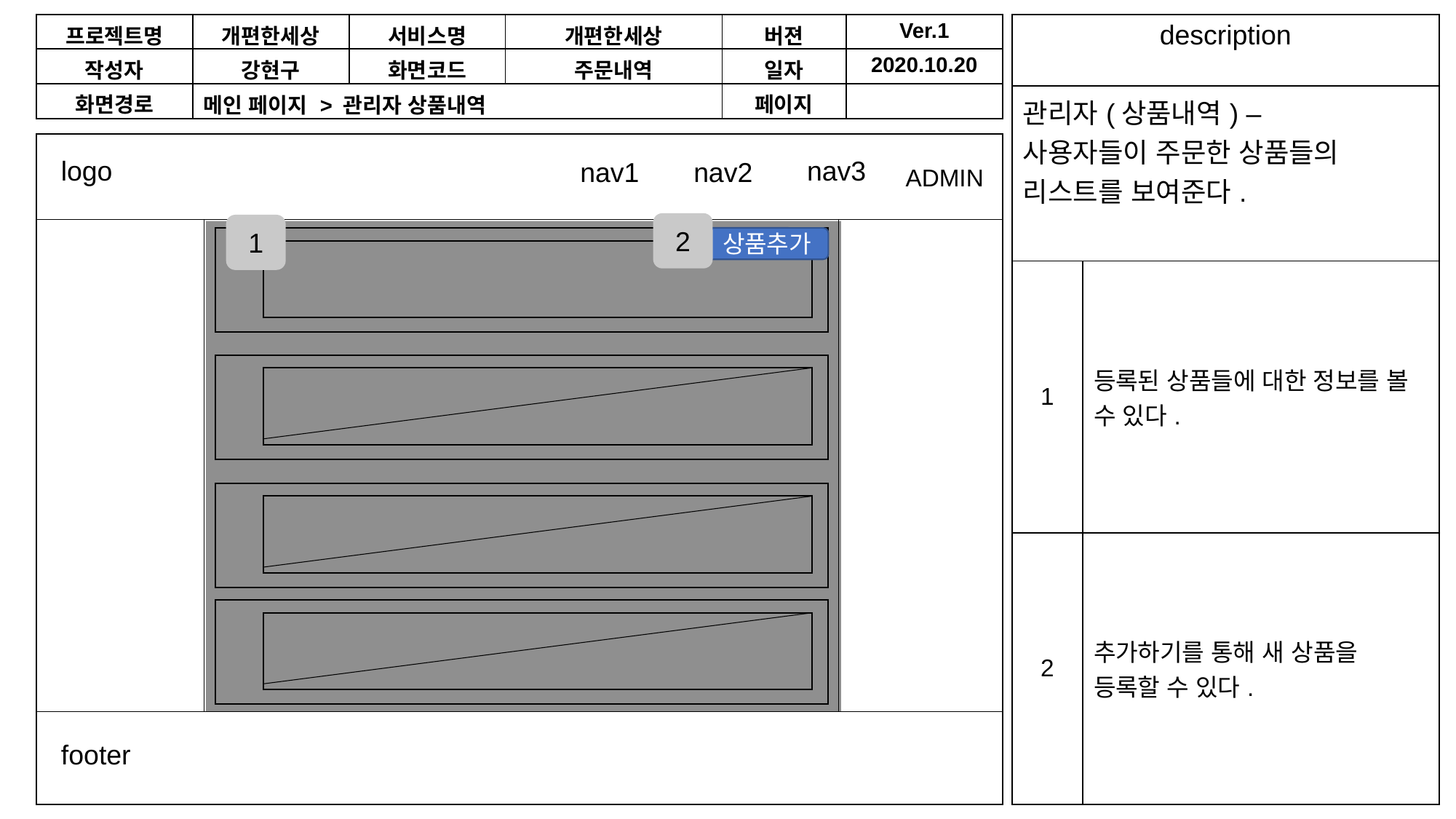

| 프로젝트명 | 개편한세상 | 서비스명 | 개편한세상 | 버젼 | Ver.1 |
| --- | --- | --- | --- | --- | --- |
| 작성자 | 강현구 | 화면코드 | 주문내역 | 일자 | 2020.10.20 |
| 화면경로 | 메인 페이지 > 관리자 상품내역 |  |  | 페이지 |  |
| description |  |
| --- | --- |
| 관리자(상품내역) – 사용자들이 주문한 상품들의 리스트를 보여준다. |  |
| 1 | 등록된 상품들에 대한 정보를 볼 수 있다. |
| 2 | 추가하기를 통해 새 상품을 등록할 수 있다. |

logo
nav3
nav1
nav2
ADMIN
2
1

상품추가

footer